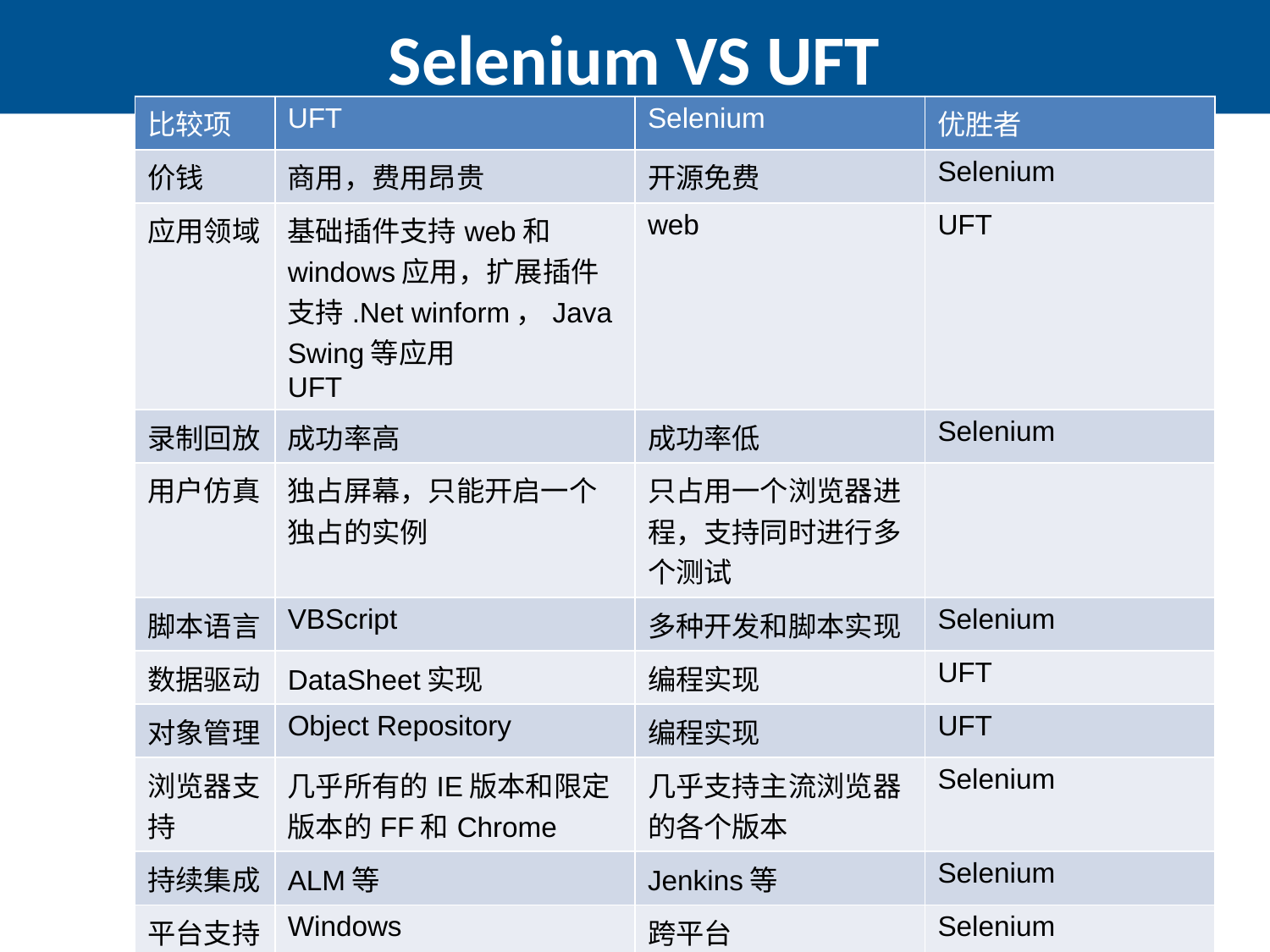

# Selenium VS UFT
| 比较项 | UFT | Selenium | 优胜者 |
| --- | --- | --- | --- |
| 价钱 | 商用，费用昂贵 | 开源免费 | Selenium |
| 应用领域 | 基础插件支持web和windows应用，扩展插件支持.Net winform，Java Swing等应用 UFT | web | UFT |
| 录制回放 | 成功率高 | 成功率低 | Selenium |
| 用户仿真 | 独占屏幕，只能开启一个独占的实例 | 只占用一个浏览器进程，支持同时进行多个测试 |  |
| 脚本语言 | VBScript | 多种开发和脚本实现 | Selenium |
| 数据驱动 | DataSheet实现 | 编程实现 | UFT |
| 对象管理 | Object Repository | 编程实现 | UFT |
| 浏览器支持 | 几乎所有的IE版本和限定版本的FF和Chrome | 几乎支持主流浏览器的各个版本 | Selenium |
| 持续集成 | ALM等 | Jenkins等 | Selenium |
| 平台支持 | Windows | 跨平台 | Selenium |
| 常用发展 | 技术相对落后 | 有助于移动自动化测试 | Selenium |